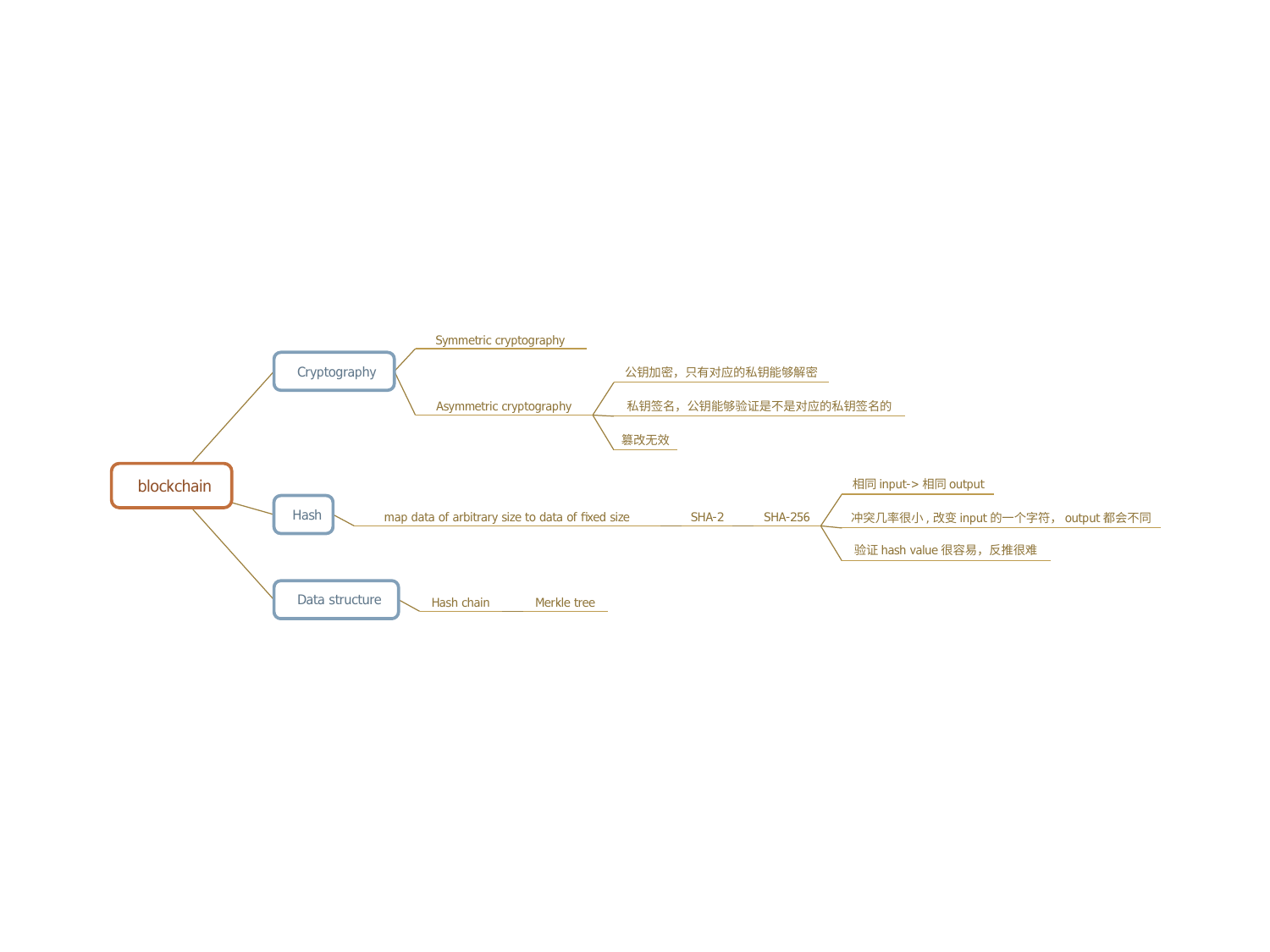

Symmetric cryptography

Cryptography
公钥加密，只有对应的私钥能够解密

私钥签名，公钥能够验证是不是对应的私钥签名的

Asymmetric cryptography

篡改无效

blockchain
相同input->相同output

Hash

map data of arbitrary size to data of fixed size

SHA-2

SHA-256
冲突几率很小,改变input的一个字符，output都会不同

验证hash value很容易，反推很难

Data structure

Hash chain

Merkle tree